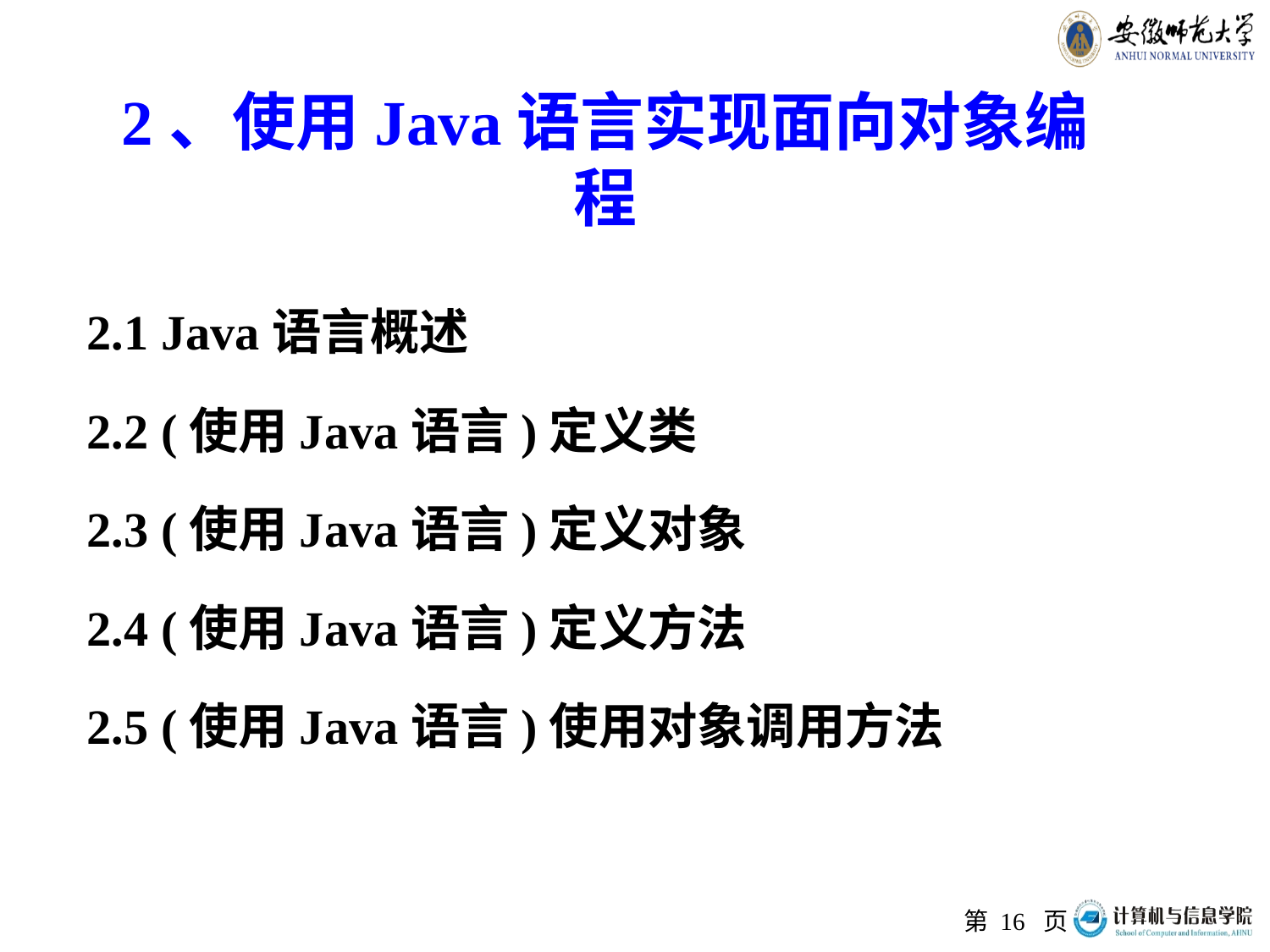

# 2、使用Java语言实现面向对象编程
2.1 Java语言概述
2.2 (使用Java语言)定义类
2.3 (使用Java语言)定义对象
2.4 (使用Java语言)定义方法
2.5 (使用Java语言)使用对象调用方法
第 16  页